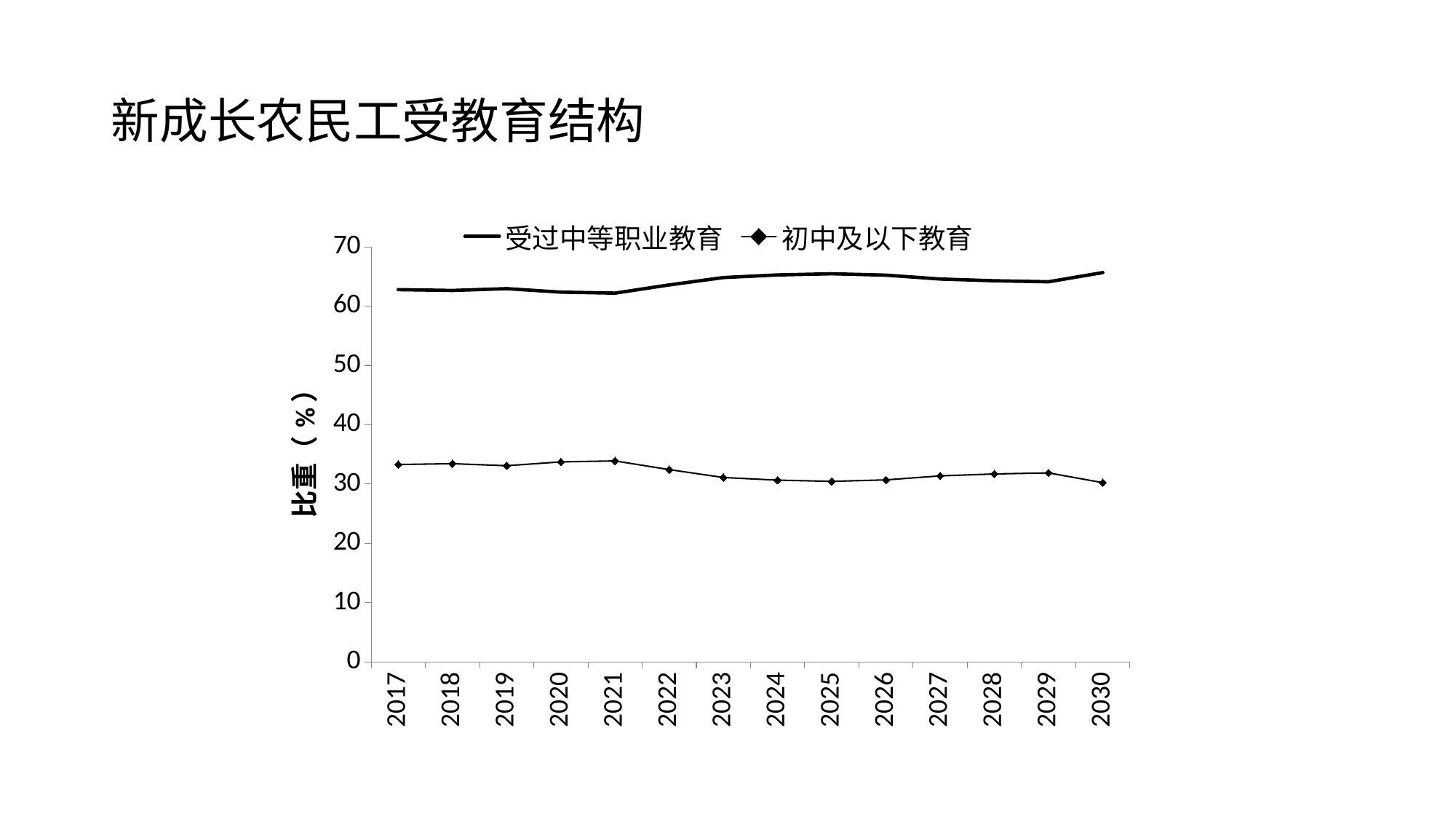

# 新成长农民工受教育结构

### Chart

| Category | 受过中等职业教育 | 初中及以下教育 |
|---|---|---|
| 2017 | 62.7789897633831 | 33.2941768753147 |
| 2018 | 62.6371712245255 | 33.4436509318934 |
| 2019 | 62.9485443466486 | 33.0907244414353 |
| 2020 | 62.3583934088568 | 33.7452797802952 |
| 2021 | 62.1942573555475 | 33.9064161644807 |
| 2022 | 63.5789473684211 | 32.4385964912281 |
| 2023 | 64.8144922487372 | 31.1095627939383 |
| 2024 | 65.2575488454707 | 30.6571936056838 |
| 2025 | 65.4532216963962 | 30.4514015289407 |
| 2026 | 65.2214193070224 | 30.7022419862887 |
| 2027 | 64.5681094247705 | 31.3846730372869 |
| 2028 | 64.2721036585366 | 31.7073170731707 |
| 2029 | 64.1069723018144 | 31.8815663801337 |
| 2030 | 65.6563743133166 | 30.2329986739913 |